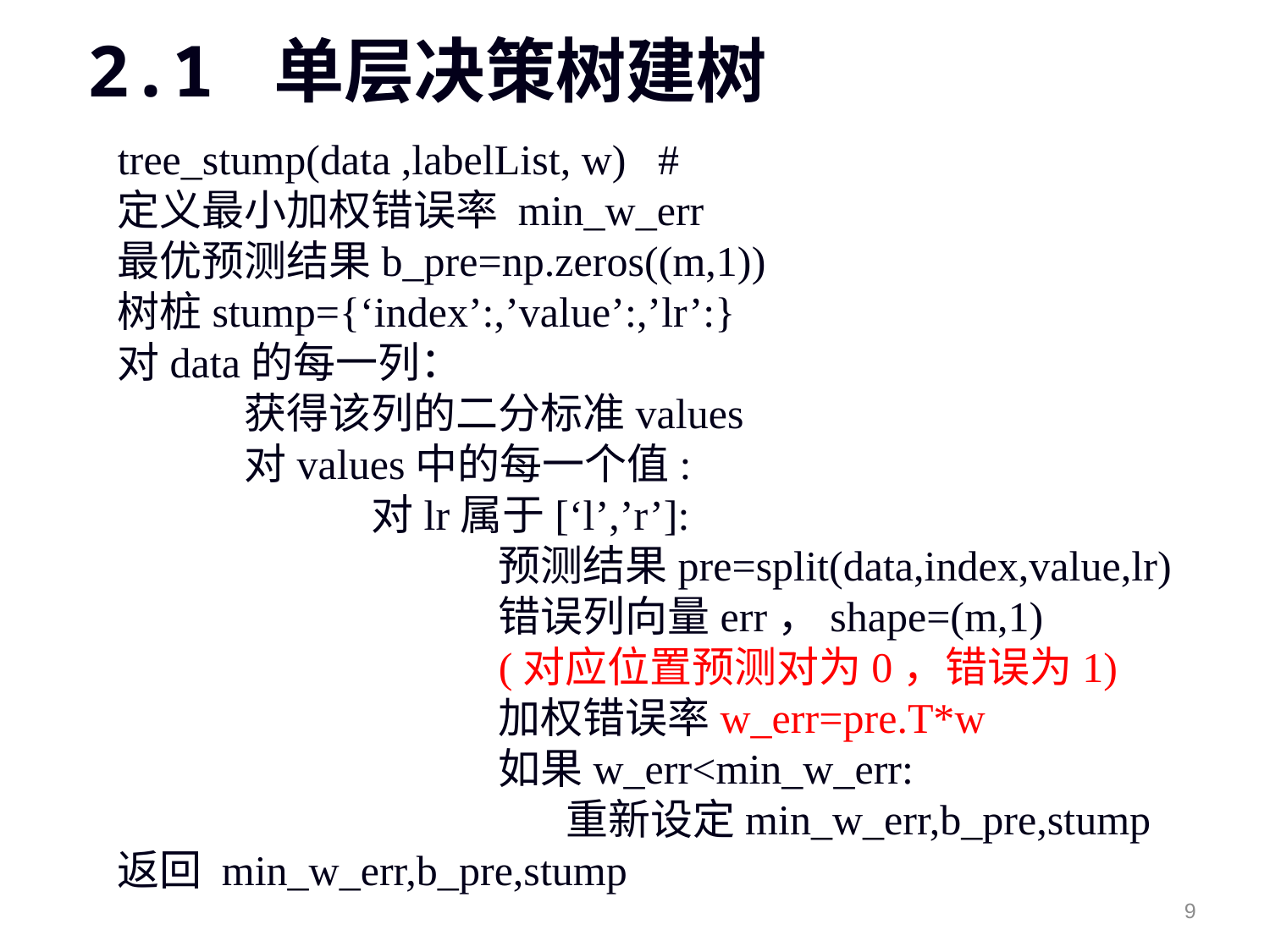

# 2.1 单层决策树建树
tree_stump(data ,labelList, w)   #
定义最小加权错误率 min_w_err
最优预测结果b_pre=np.zeros((m,1))
树桩stump={‘index’:,’value’:,’lr’:}
对data的每一列：
	获得该列的二分标准values
	对values中的每一个值:
		对lr属于[‘l’,’r’]:
			预测结果pre=split(data,index,value,lr)
			错误列向量err，shape=(m,1)
			(对应位置预测对为0，错误为1)
			加权错误率w_err=pre.T*w
			如果w_err<min_w_err:
			      重新设定min_w_err,b_pre,stump
返回 min_w_err,b_pre,stump